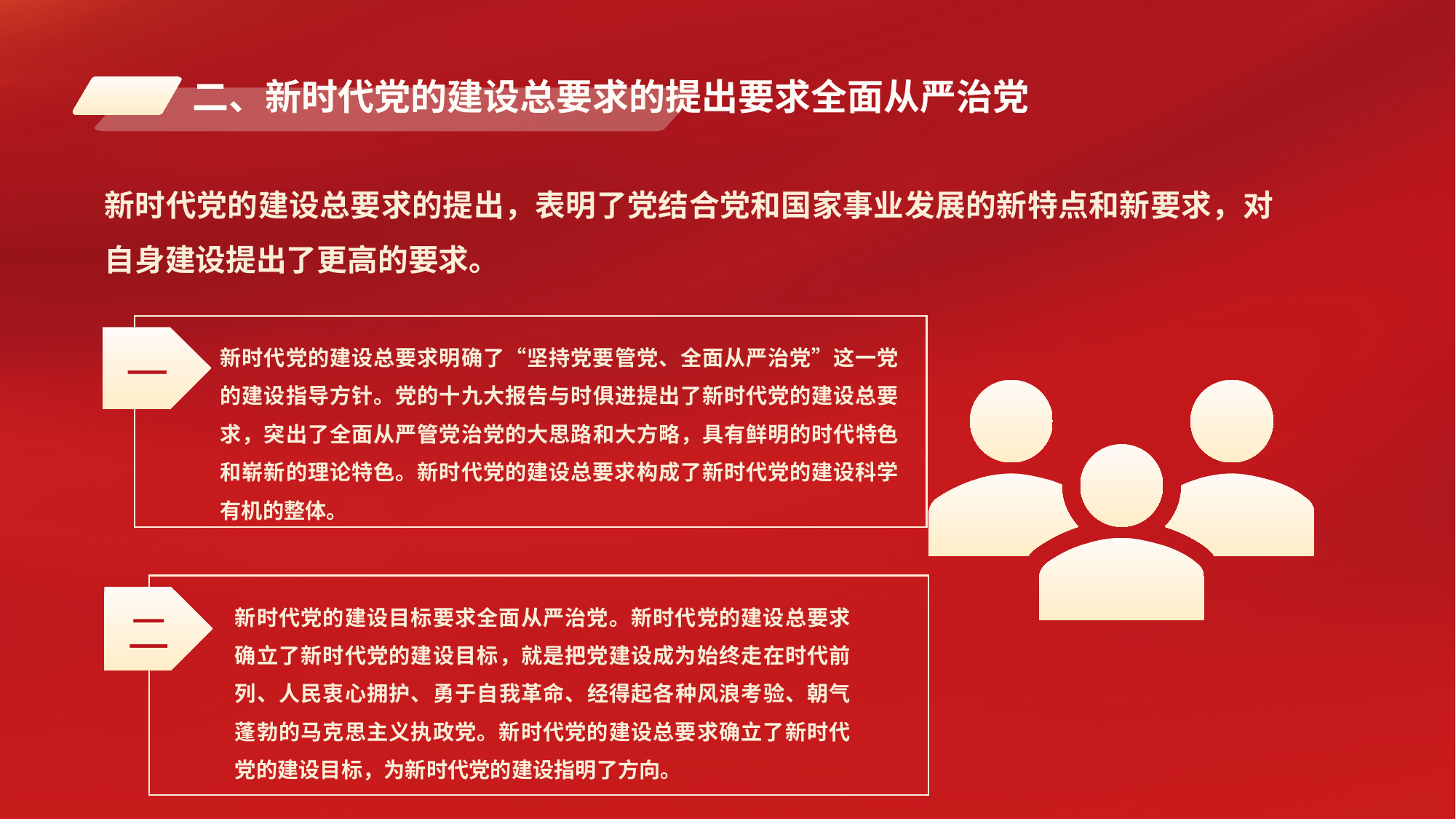

二、新时代党的建设总要求的提出要求全面从严治党

新时代党的建设总要求的提出，表明了党结合党和国家事业发展的新特点和新要求，对自身建设提出了更高的要求。

一
新时代党的建设总要求明确了“坚持党要管党、全面从严治党”这一党的建设指导方针。党的十九大报告与时俱进提出了新时代党的建设总要求，突出了全面从严管党治党的大思路和大方略，具有鲜明的时代特色和崭新的理论特色。新时代党的建设总要求构成了新时代党的建设科学有机的整体。

二
新时代党的建设目标要求全面从严治党。新时代党的建设总要求确立了新时代党的建设目标，就是把党建设成为始终走在时代前列、人民衷心拥护、勇于自我革命、经得起各种风浪考验、朝气蓬勃的马克思主义执政党。新时代党的建设总要求确立了新时代党的建设目标，为新时代党的建设指明了方向。